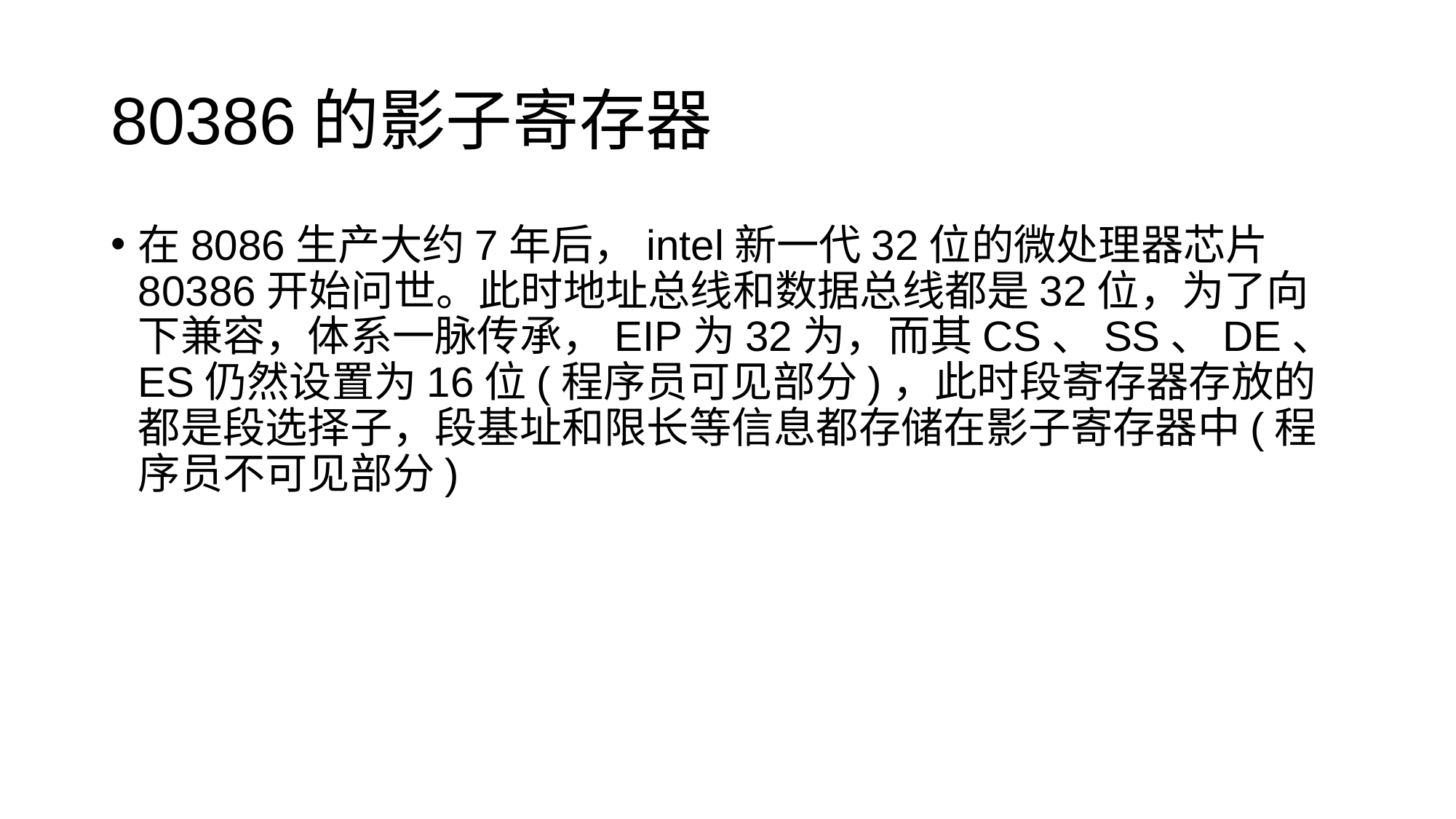

# 80386的影子寄存器
在8086生产大约7年后，intel新一代32位的微处理器芯片80386开始问世。此时地址总线和数据总线都是32位，为了向下兼容，体系一脉传承，EIP为32为，而其CS、SS、DE、ES仍然设置为16位(程序员可见部分)，此时段寄存器存放的都是段选择子，段基址和限长等信息都存储在影子寄存器中(程序员不可见部分)